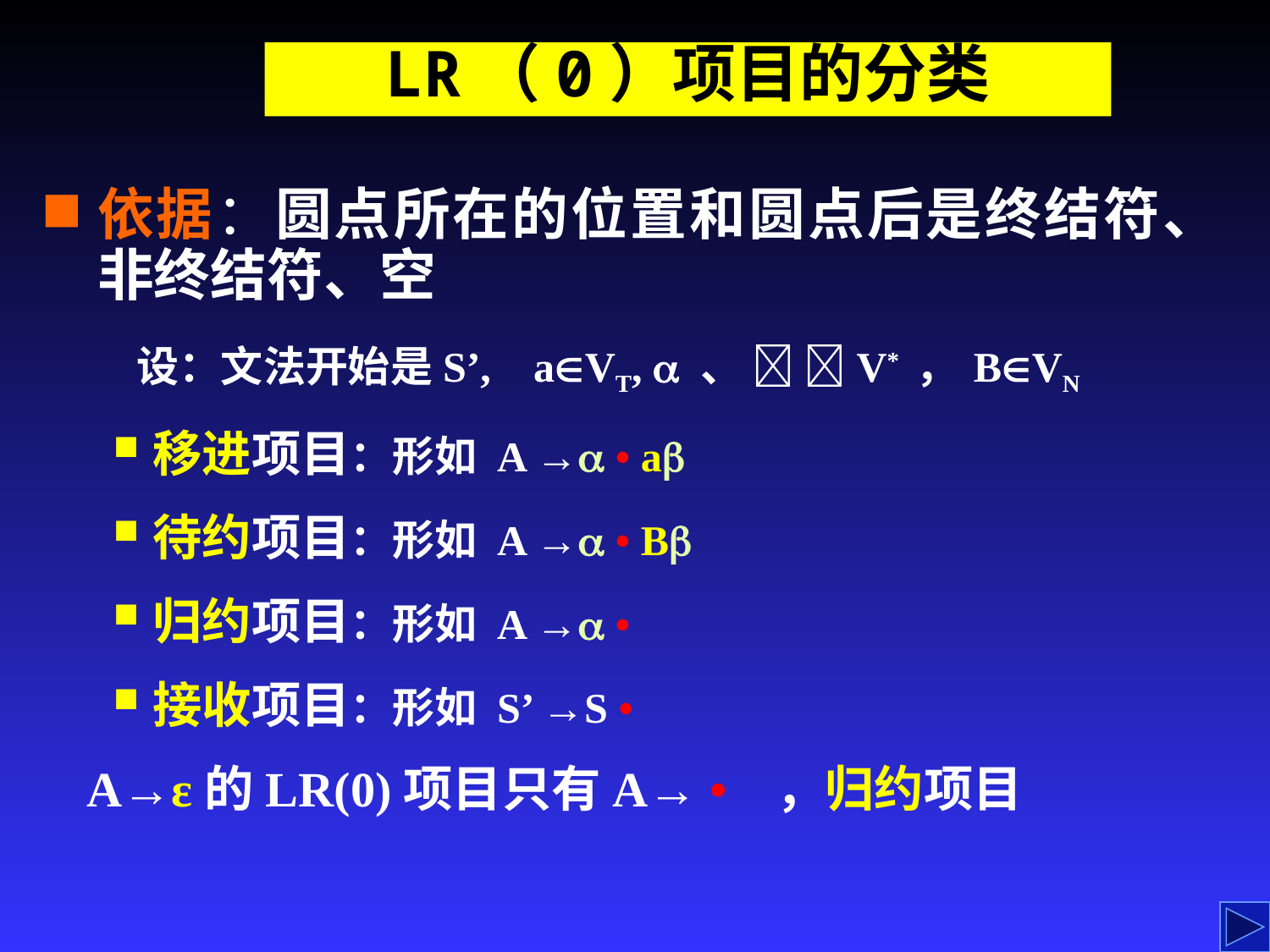

# LR（0）项目的分类
依据：圆点所在的位置和圆点后是终结符、非终结符、空
 设：文法开始是S’,    a∈VT, α 、 β ∈V* ， B∈VN
移进项目：形如 A →α • aβ
待约项目：形如 A →α • Bβ
归约项目：形如 A →α •
接收项目：形如 S’ →S •
   A→ε的LR(0)项目只有A→ •   ，归约项目